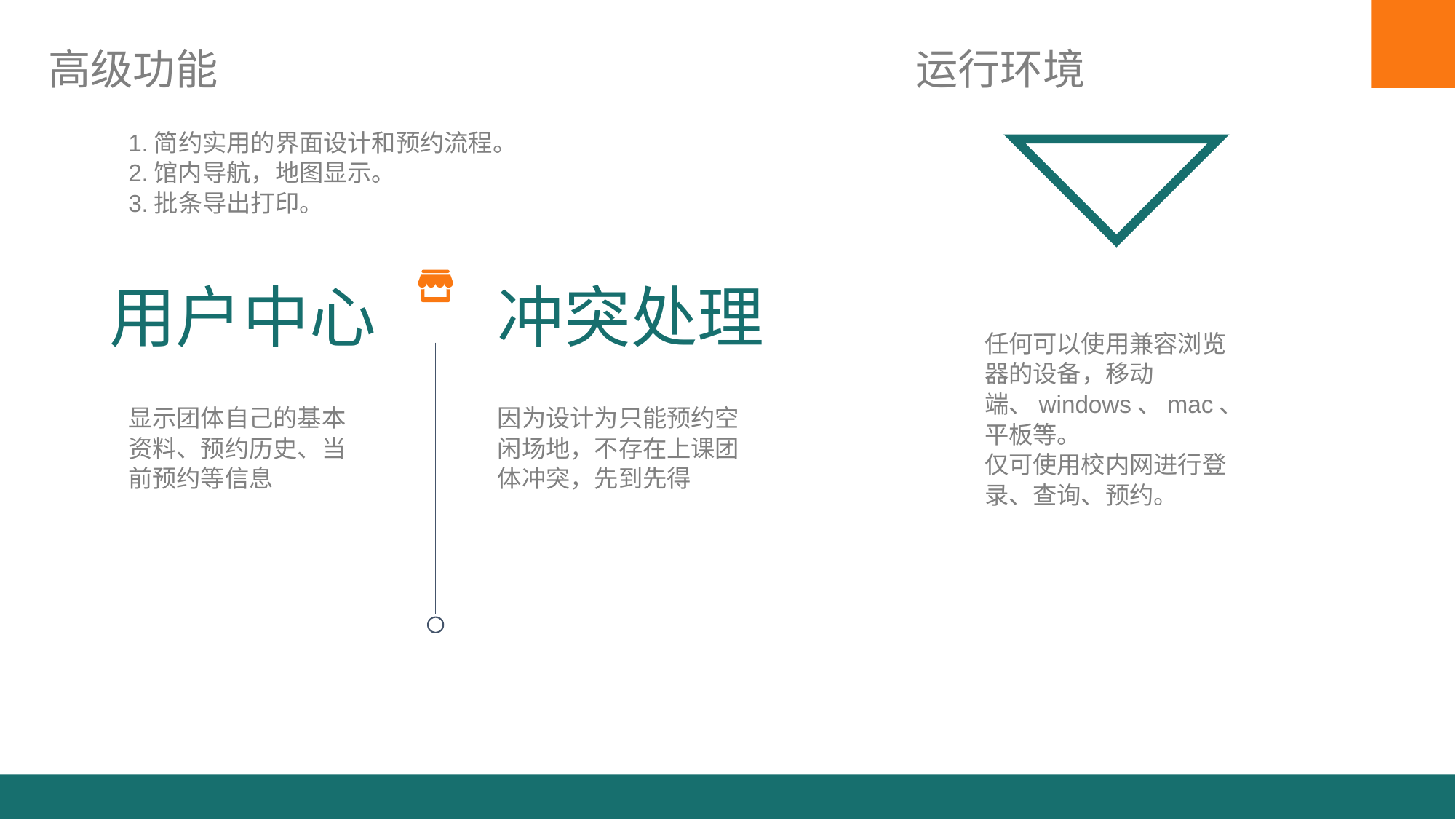

高级功能
运行环境

1.简约实用的界面设计和预约流程。
2.馆内导航，地图显示。
3.批条导出打印。

用户中心
冲突处理
任何可以使用兼容浏览器的设备，移动端、windows、mac、平板等。
仅可使用校内网进行登录、查询、预约。
显示团体自己的基本资料、预约历史、当前预约等信息
因为设计为只能预约空闲场地，不存在上课团体冲突，先到先得